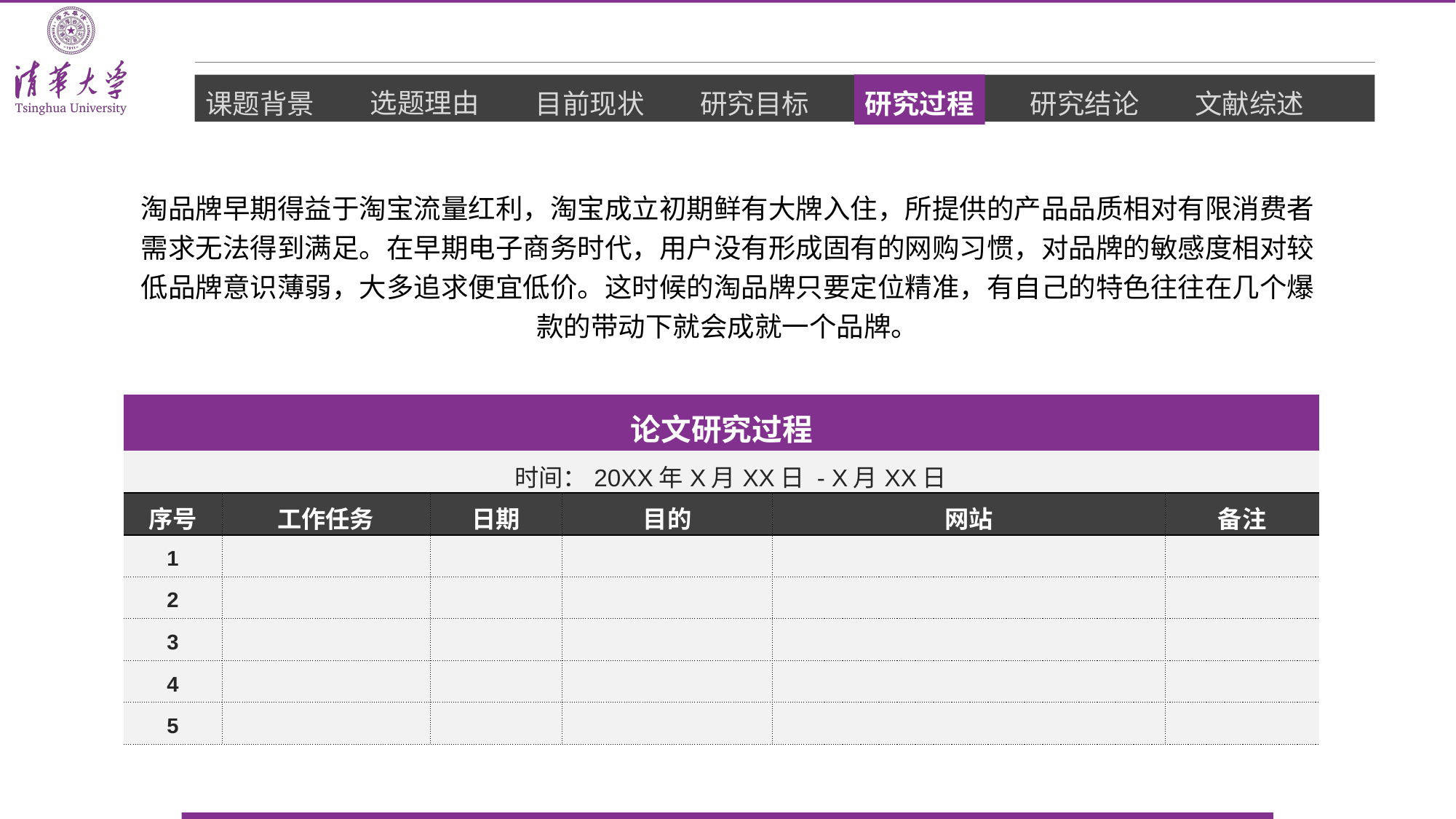

淘品牌早期得益于淘宝流量红利，淘宝成立初期鲜有大牌入住，所提供的产品品质相对有限消费者需求无法得到满足。在早期电子商务时代，用户没有形成固有的网购习惯，对品牌的敏感度相对较低品牌意识薄弱，大多追求便宜低价。这时候的淘品牌只要定位精准，有自己的特色往往在几个爆款的带动下就会成就一个品牌。
| 论文研究过程 |  |  |  |  |  |
| --- | --- | --- | --- | --- | --- |
| 时间：20XX年X月XX日 - X月XX日 |  |  |  |  |  |
| 序号 | 工作任务 | 日期 | 目的 | 网站 | 备注 |
| 1 |  |  |  |  |  |
| 2 |  |  |  |  |  |
| 3 |  |  |  |  |  |
| 4 |  |  |  |  |  |
| 5 |  |  |  |  |  |